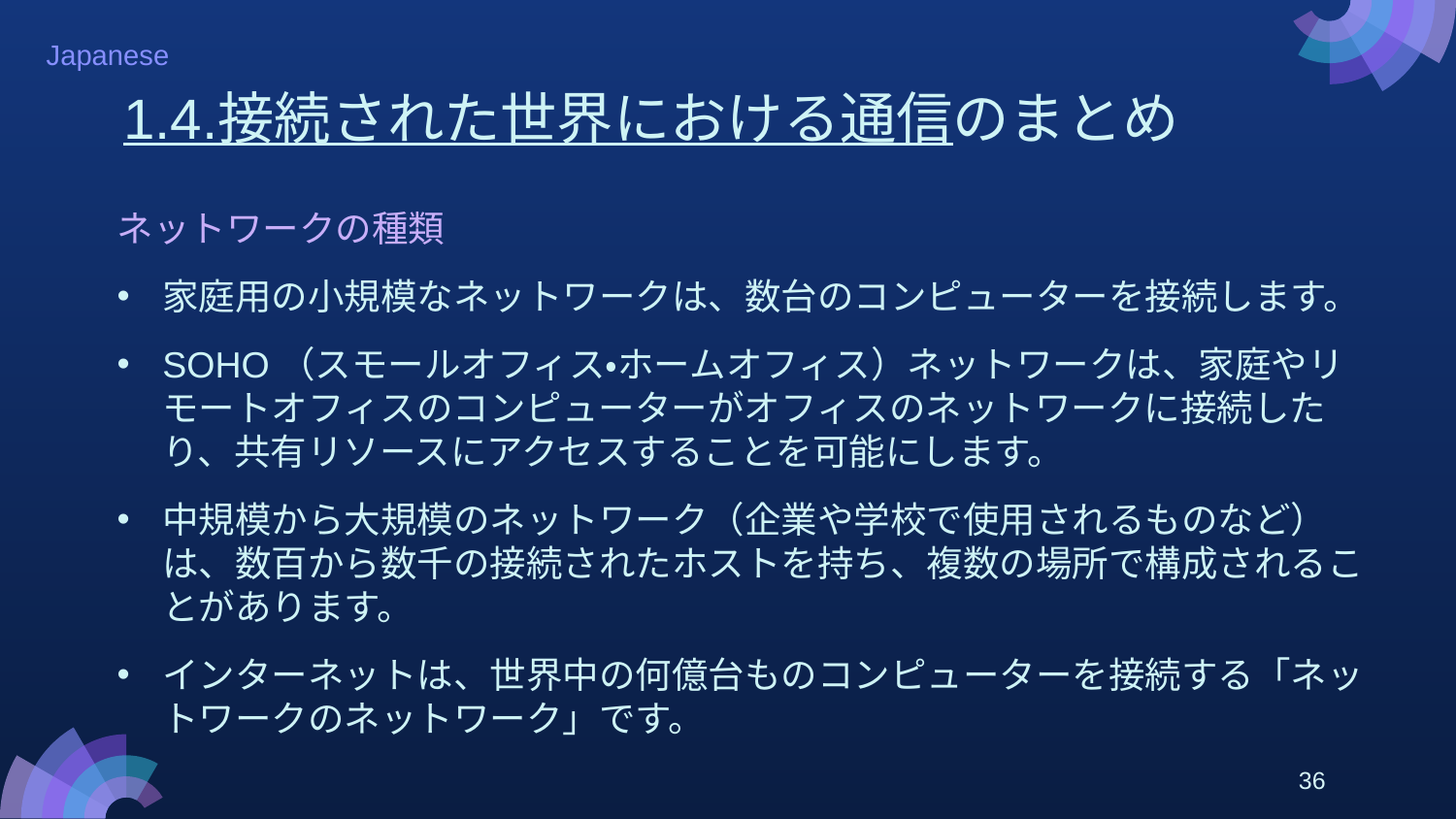

# 1.4.接続された世界における通信のまとめ
ネットワークの種類
家庭用の小規模なネットワークは、数台のコンピューターを接続します。
SOHO（スモールオフィス・ホームオフィス）ネットワークは、家庭やリモートオフィスのコンピューターがオフィスのネットワークに接続したり、共有リソースにアクセスすることを可能にします。
中規模から大規模のネットワーク（企業や学校で使用されるものなど）は、数百から数千の接続されたホストを持ち、複数の場所で構成されることがあります。
インターネットは、世界中の何億台ものコンピューターを接続する「ネットワークのネットワーク」です。
36